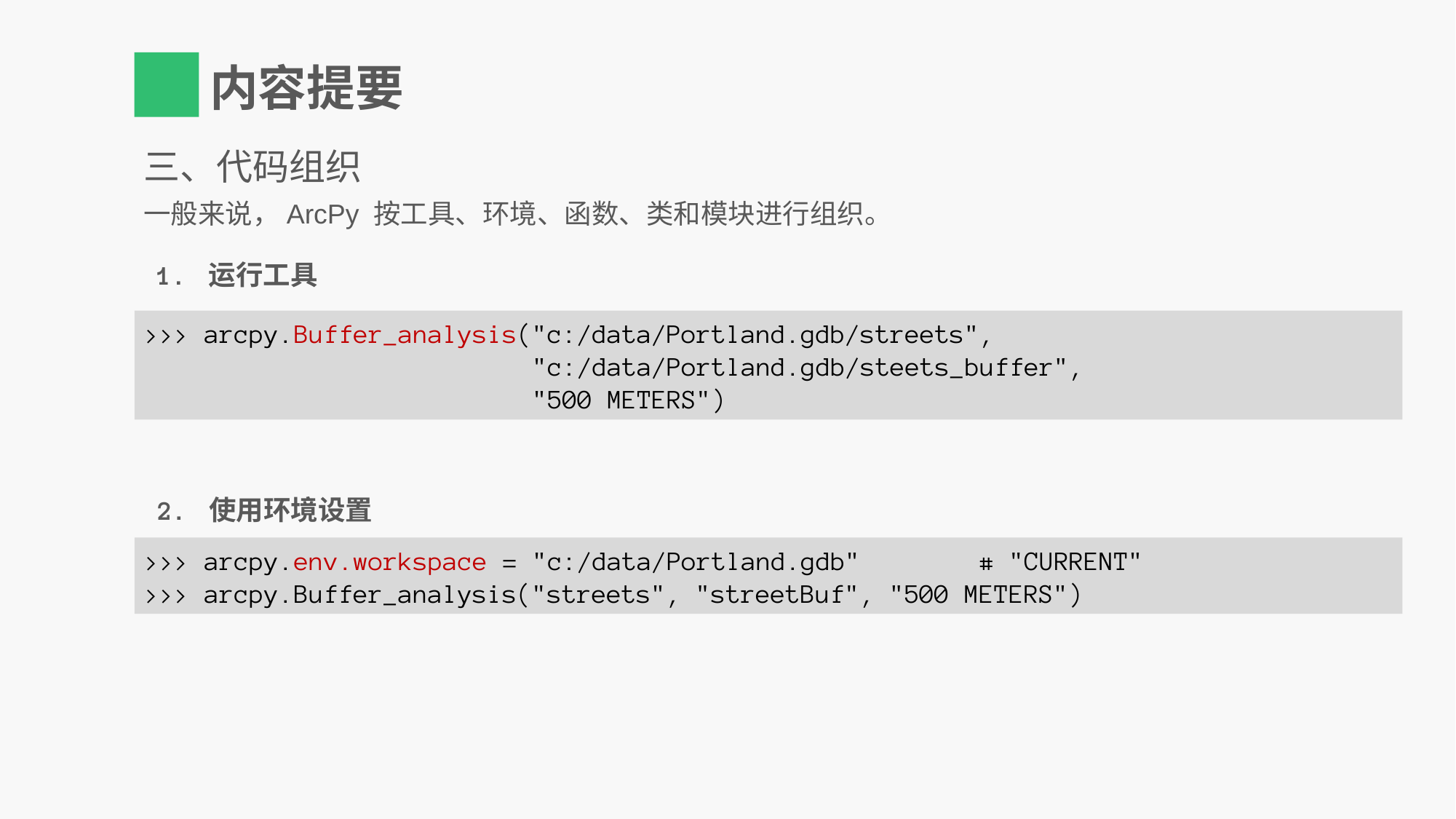

三、代码组织
一般来说，ArcPy 按工具、环境、函数、类和模块进行组织。
1. 运行工具
>>> arcpy.Buffer_analysis("c:/data/Portland.gdb/streets",
                          "c:/data/Portland.gdb/steets_buffer",
                          "500 METERS")
2. 使用环境设置
>>> arcpy.env.workspace = "c:/data/Portland.gdb"        # "CURRENT"
>>> arcpy.Buffer_analysis("streets", "streetBuf", "500 METERS")